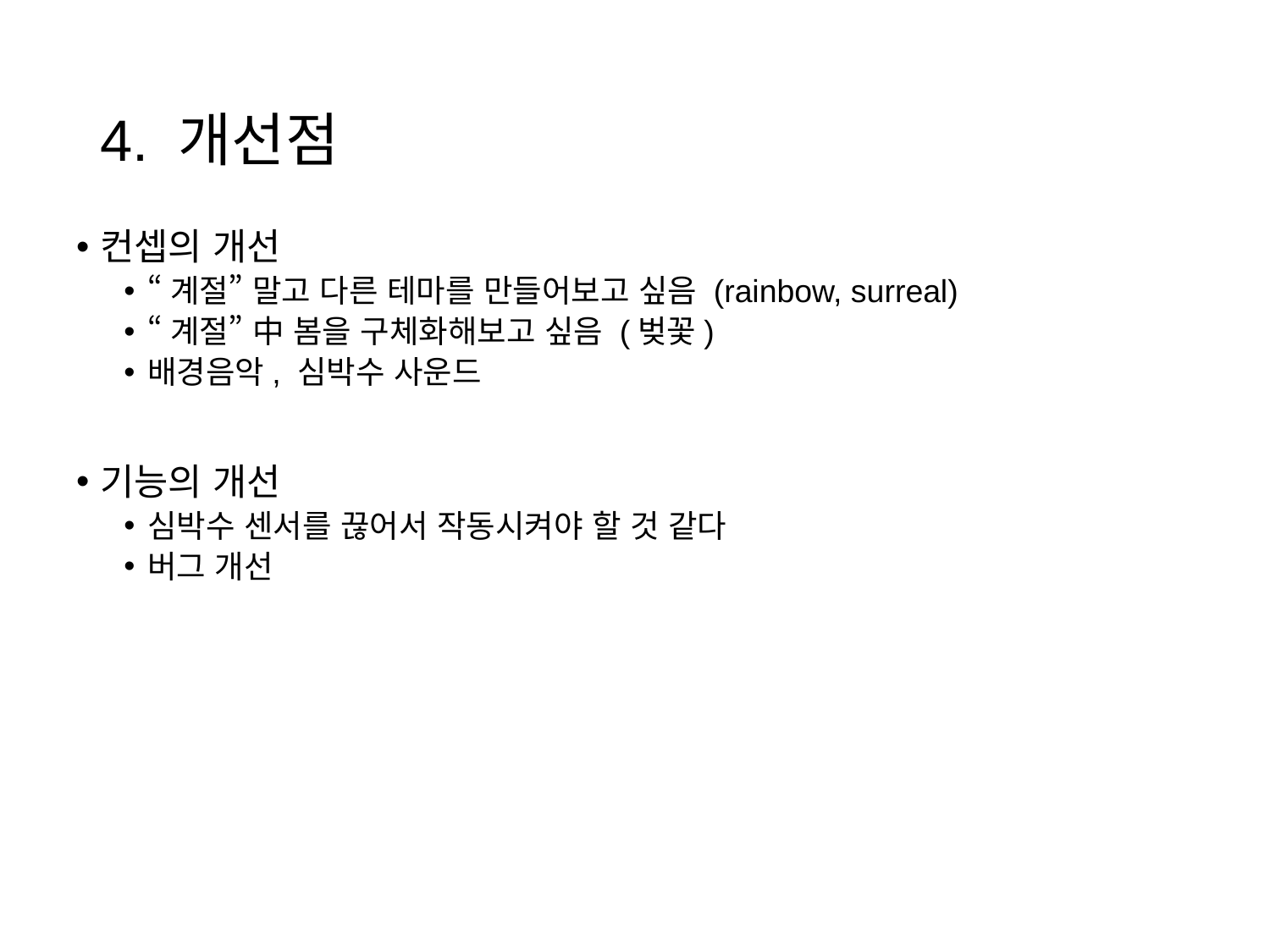

# 4. 개선점
컨셉의 개선
“계절” 말고 다른 테마를 만들어보고 싶음 (rainbow, surreal)
“계절” 中 봄을 구체화해보고 싶음 (벚꽃)
배경음악, 심박수 사운드

기능의 개선
심박수 센서를 끊어서 작동시켜야 할 것 같다
버그 개선